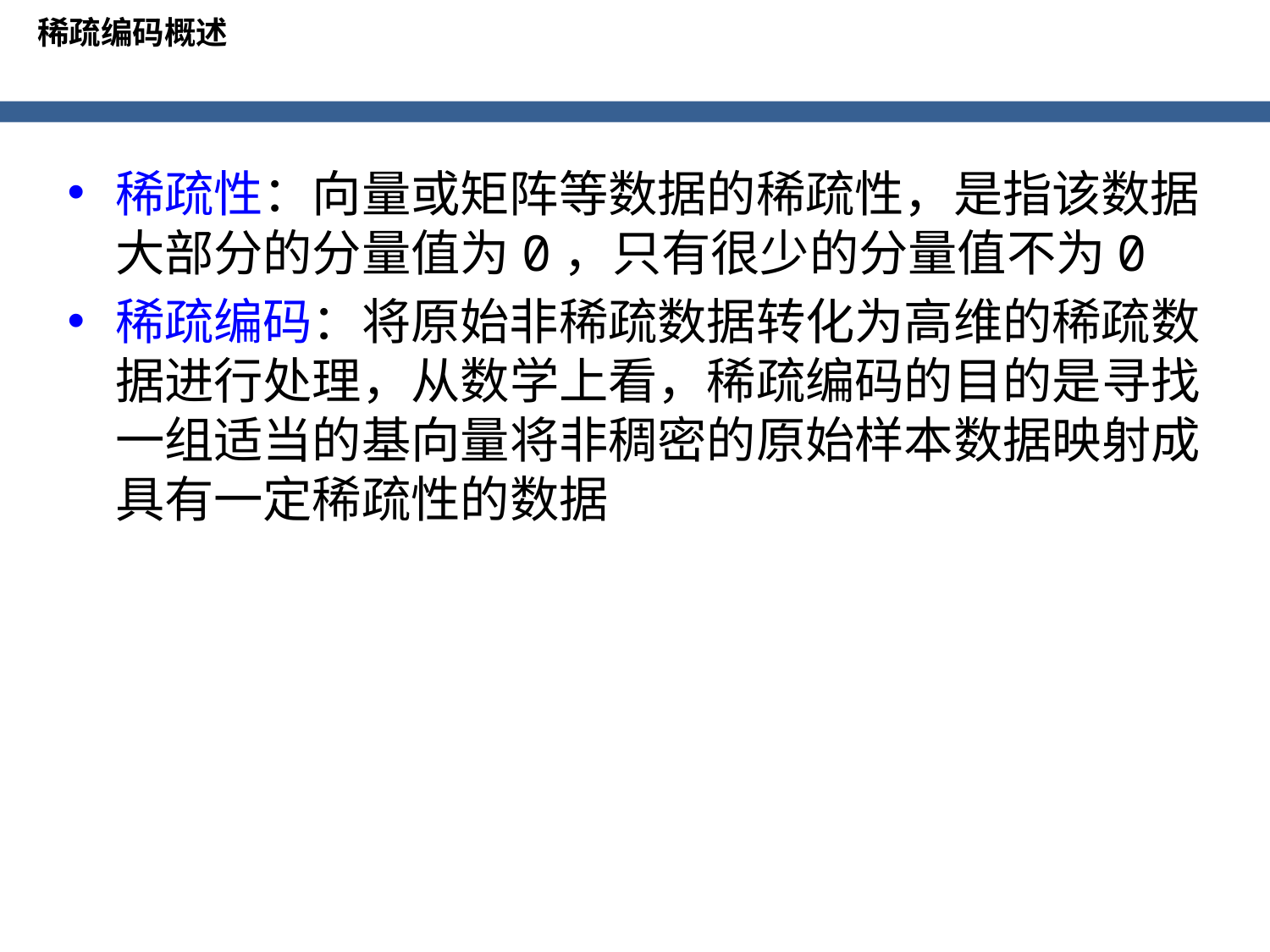

稀疏编码概述
稀疏性：向量或矩阵等数据的稀疏性，是指该数据大部分的分量值为0，只有很少的分量值不为0
稀疏编码：将原始非稀疏数据转化为高维的稀疏数据进行处理，从数学上看，稀疏编码的目的是寻找一组适当的基向量将非稠密的原始样本数据映射成具有一定稀疏性的数据